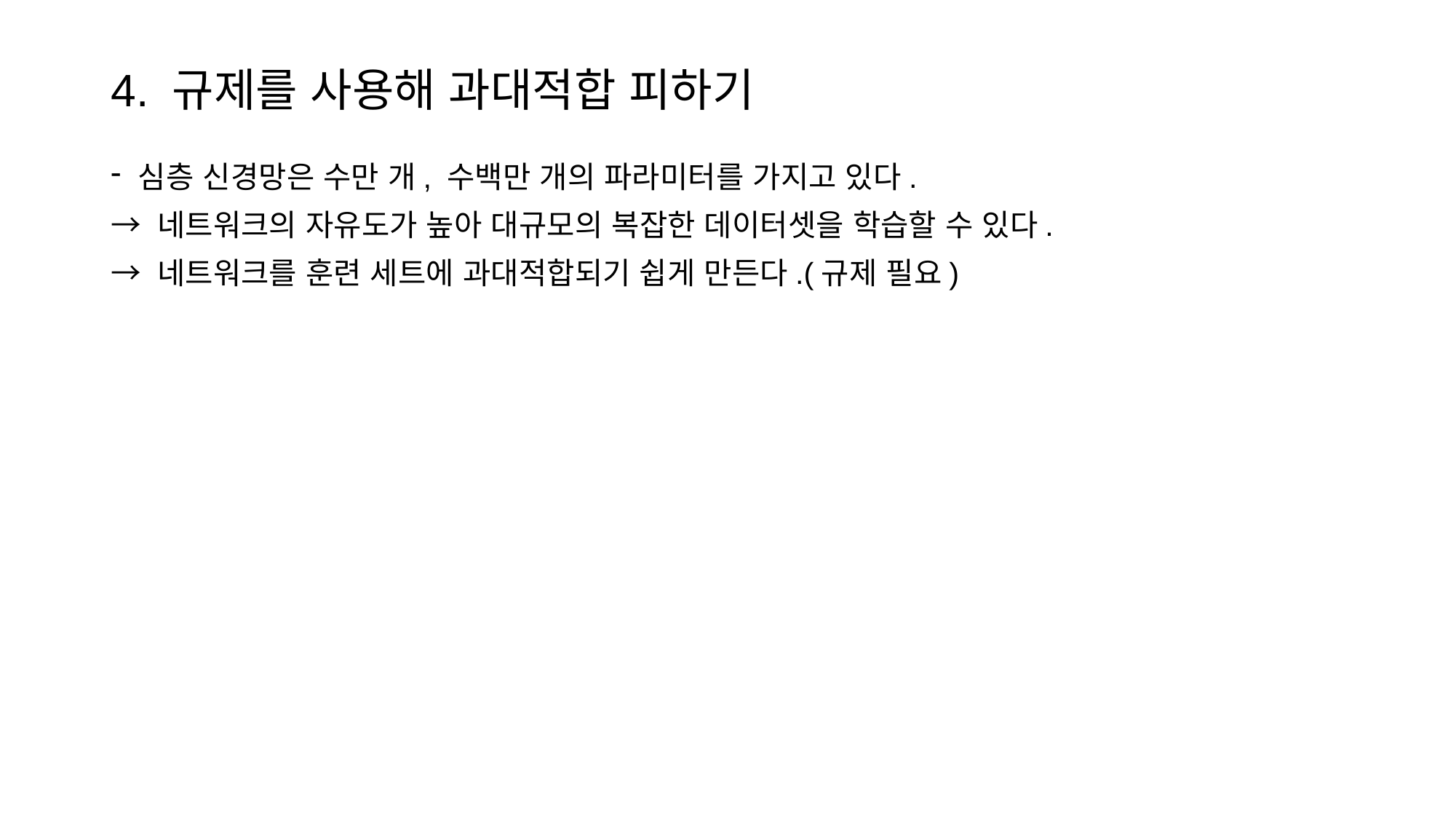

# 4. 규제를 사용해 과대적합 피하기
심층 신경망은 수만 개, 수백만 개의 파라미터를 가지고 있다.
→ 네트워크의 자유도가 높아 대규모의 복잡한 데이터셋을 학습할 수 있다.
→ 네트워크를 훈련 세트에 과대적합되기 쉽게 만든다.(규제 필요)